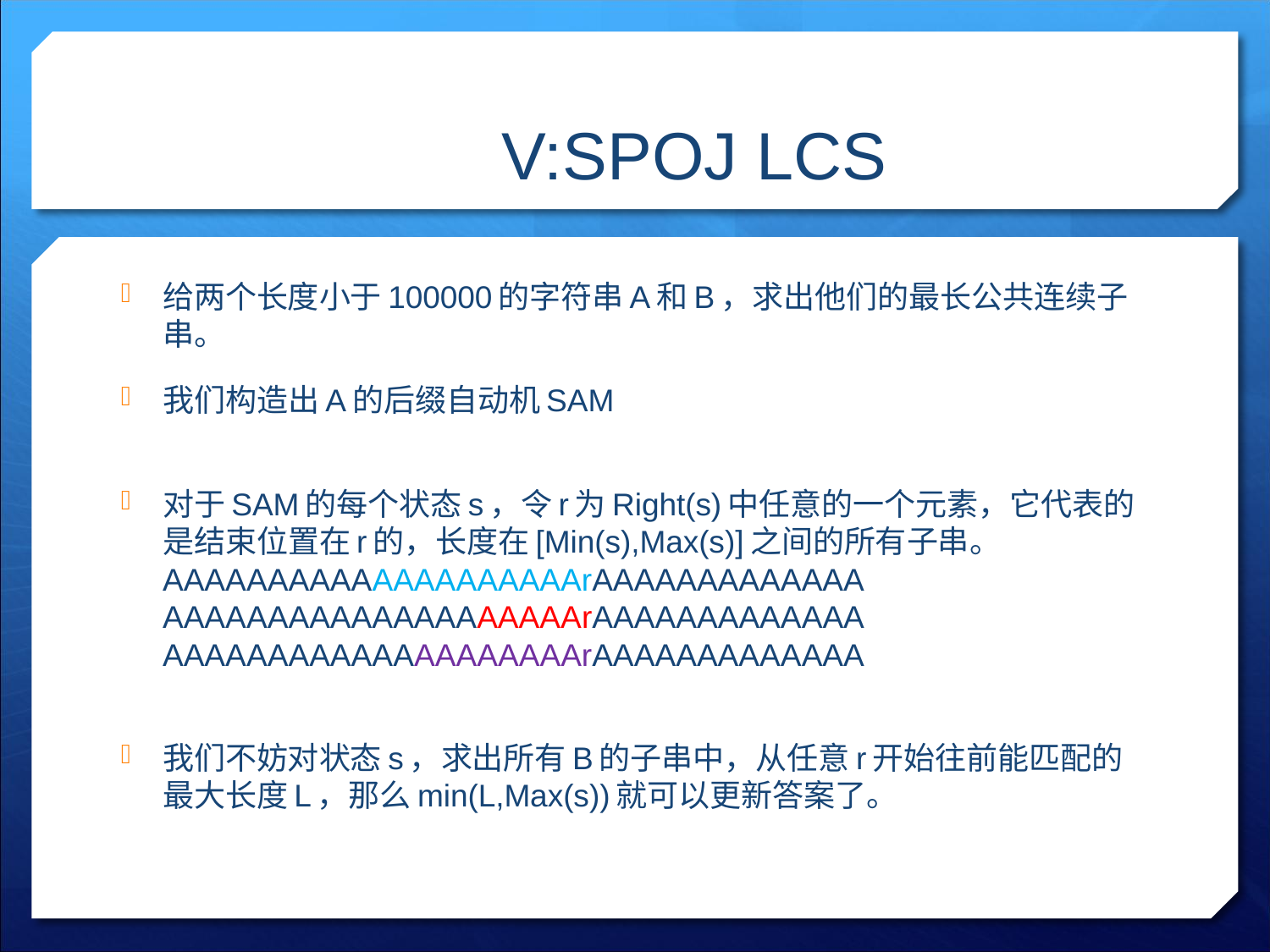

# V:SPOJ LCS
给两个长度小于100000的字符串A和B，求出他们的最长公共连续子串。
我们构造出A的后缀自动机SAM
对于SAM的每个状态s，令r为Right(s)中任意的一个元素，它代表的是结束位置在r的，长度在[Min(s),Max(s)]之间的所有子串。
AAAAAAAAAAAAAAAAAAAArAAAAAAAAAAAAA
AAAAAAAAAAAAAAAAAAAArAAAAAAAAAAAAA
AAAAAAAAAAAAAAAAAAAArAAAAAAAAAAAAA
我们不妨对状态s，求出所有B的子串中，从任意r开始往前能匹配的最大长度L，那么min(L,Max(s))就可以更新答案了。